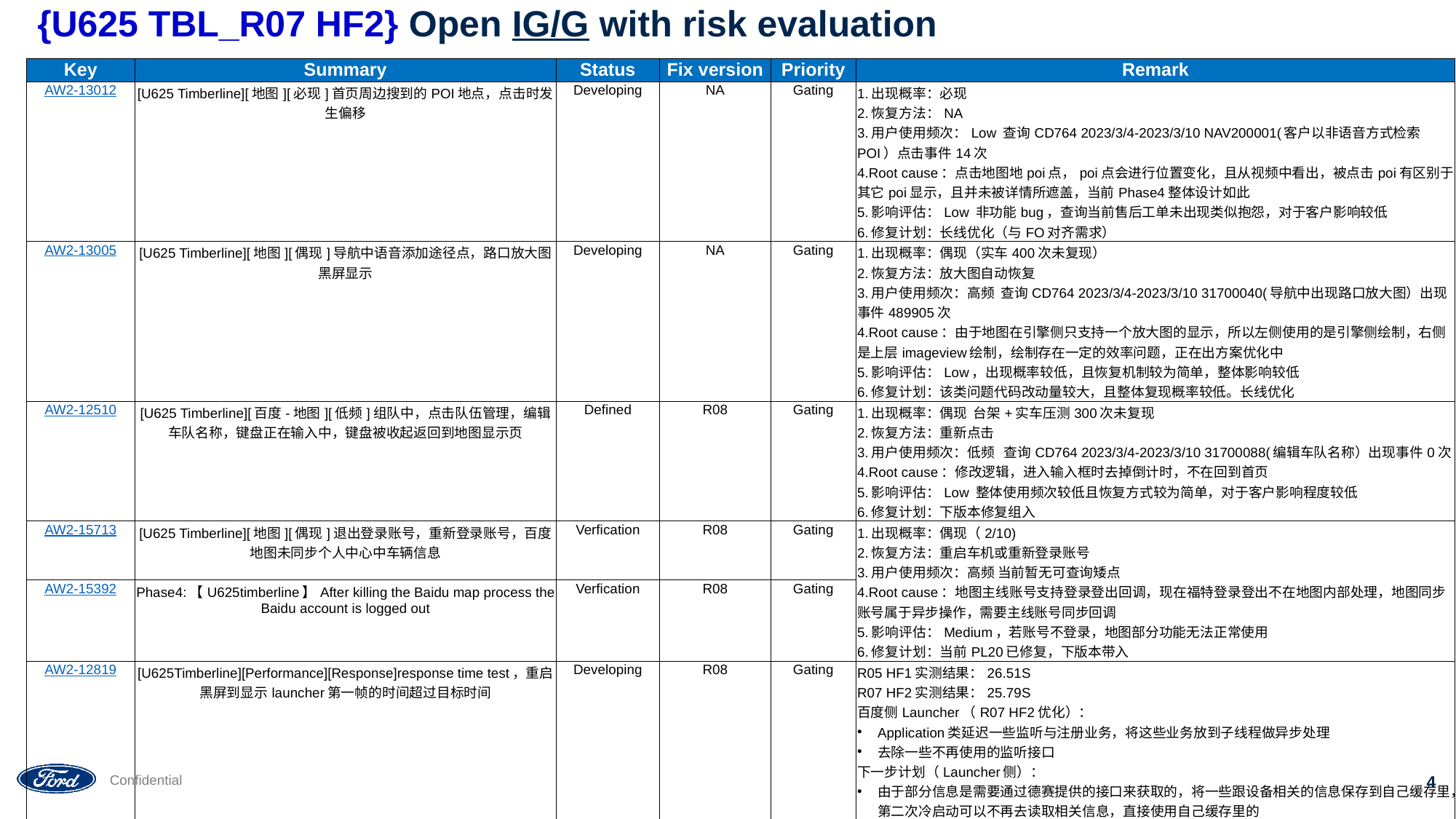

# {U625 TBL_R07 HF2} Open IG/G with risk evaluation
| Key | Summary | Status | Fix version | Priority | Remark |
| --- | --- | --- | --- | --- | --- |
| AW2-13012 | [U625 Timberline][地图][必现]首页周边搜到的POI地点，点击时发生偏移 | Developing | NA | Gating | 1.出现概率：必现 2.恢复方法：NA 3.用户使用频次：Low 查询CD764 2023/3/4-2023/3/10 NAV200001(客户以非语音方式检索POI）点击事件14次 4.Root cause：点击地图地poi点，poi点会进行位置变化，且从视频中看出，被点击poi有区别于其它poi显示，且并未被详情所遮盖，当前Phase4整体设计如此 5.影响评估：Low 非功能bug，查询当前售后工单未出现类似抱怨，对于客户影响较低 6.修复计划：长线优化（与FO对齐需求） |
| AW2-13005 | [U625 Timberline][地图][偶现]导航中语音添加途径点，路口放大图黑屏显示 | Developing | NA | Gating | 1.出现概率：偶现（实车400次未复现） 2.恢复方法：放大图自动恢复 3.用户使用频次：高频 查询CD764 2023/3/4-2023/3/10 31700040(导航中出现路口放大图）出现事件489905次 4.Root cause：由于地图在引擎侧只支持一个放大图的显示，所以左侧使用的是引擎侧绘制，右侧是上层imageview绘制，绘制存在一定的效率问题，正在出方案优化中 5.影响评估：Low，出现概率较低，且恢复机制较为简单，整体影响较低 6.修复计划：该类问题代码改动量较大，且整体复现概率较低。长线优化 |
| AW2-12510 | [U625 Timberline][百度-地图][低频]组队中，点击队伍管理，编辑车队名称，键盘正在输入中，键盘被收起返回到地图显示页 | Defined | R08 | Gating | 1.出现概率：偶现 台架+实车压测300次未复现 2.恢复方法：重新点击 3.用户使用频次：低频 查询CD764 2023/3/4-2023/3/10 31700088(编辑车队名称）出现事件0次 4.Root cause：修改逻辑，进入输入框时去掉倒计时，不在回到首页 5.影响评估：Low 整体使用频次较低且恢复方式较为简单，对于客户影响程度较低 6.修复计划：下版本修复组入 |
| AW2-15713 | [U625 Timberline][地图][偶现]退出登录账号，重新登录账号，百度地图未同步个人中心中车辆信息 | Verfication | R08 | Gating | 1.出现概率：偶现（2/10) 2.恢复方法：重启车机或重新登录账号 3.用户使用频次：高频 当前暂无可查询矮点 4.Root cause：地图主线账号支持登录登出回调，现在福特登录登出不在地图内部处理，地图同步账号属于异步操作，需要主线账号同步回调 5.影响评估：Medium，若账号不登录，地图部分功能无法正常使用 6.修复计划：当前PL20已修复，下版本带入 |
| AW2-15392 | Phase4:【U625timberline】After killing the Baidu map process the Baidu account is logged out | Verfication | R08 | Gating |  |
| AW2-12819 | [U625Timberline][Performance][Response]response time test，重启黑屏到显示launcher第一帧的时间超过目标时间 | Developing | R08 | Gating | R05 HF1实测结果：26.51S R07 HF2实测结果：25.79S 百度侧Launcher（R07 HF2优化）： Application类延迟一些监听与注册业务，将这些业务放到子线程做异步处理 去除一些不再使用的监听接口 下一步计划（Launcher侧）： 由于部分信息是需要通过德赛提供的接口来获取的，将一些跟设备相关的信息保存到自己缓存里，第二次冷启动可以不再去读取相关信息，直接使用自己缓存里的 继续调整一些主线程加载的业务，尽可能放到子线程异步处理（Launcher侧可优化空间较小，还需要系统侧同步优化，Target 3/28出一版weekly ROM复测） |